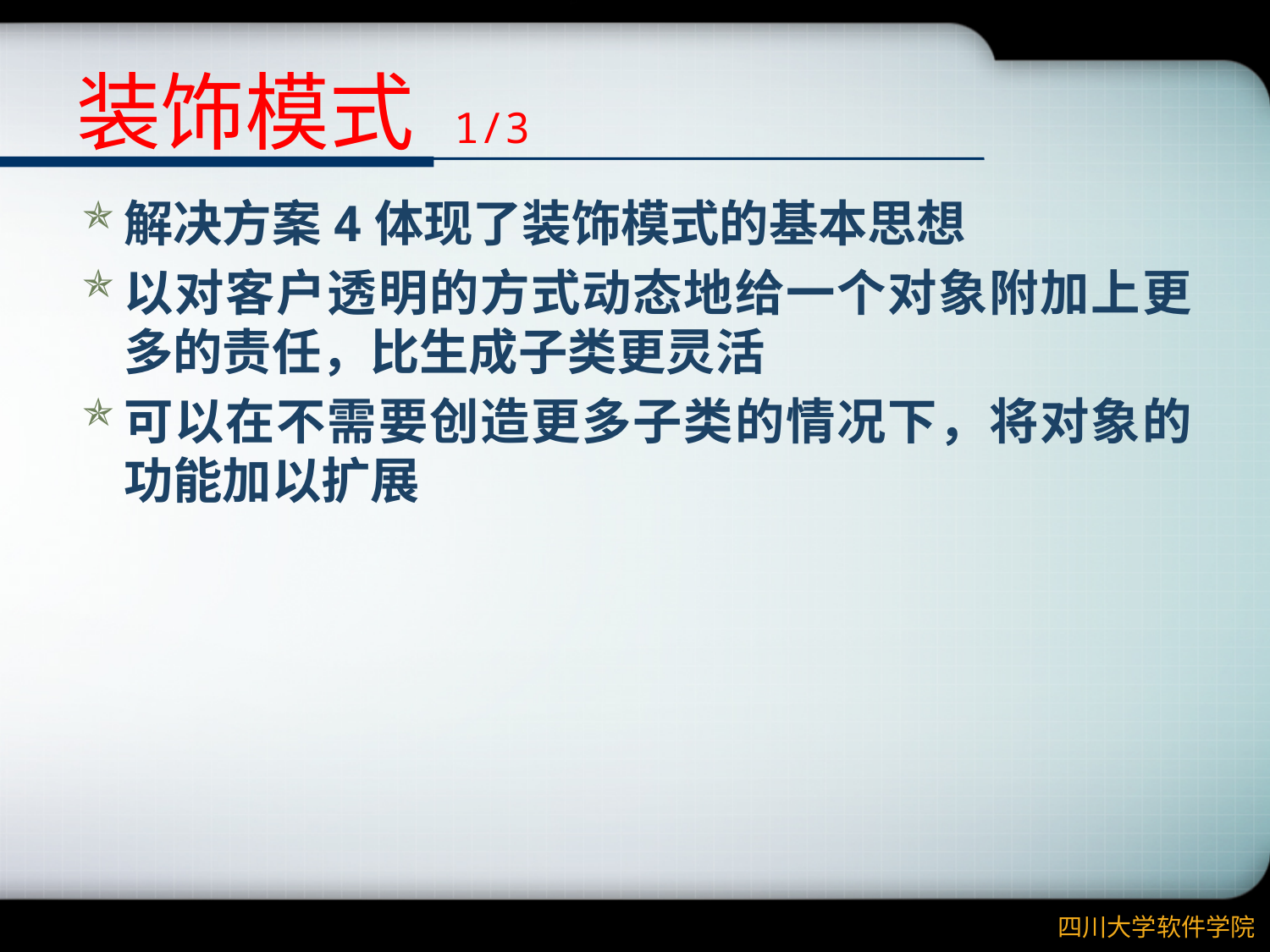

# 装饰模式 1/3
解决方案4体现了装饰模式的基本思想
以对客户透明的方式动态地给一个对象附加上更多的责任，比生成子类更灵活
可以在不需要创造更多子类的情况下，将对象的功能加以扩展